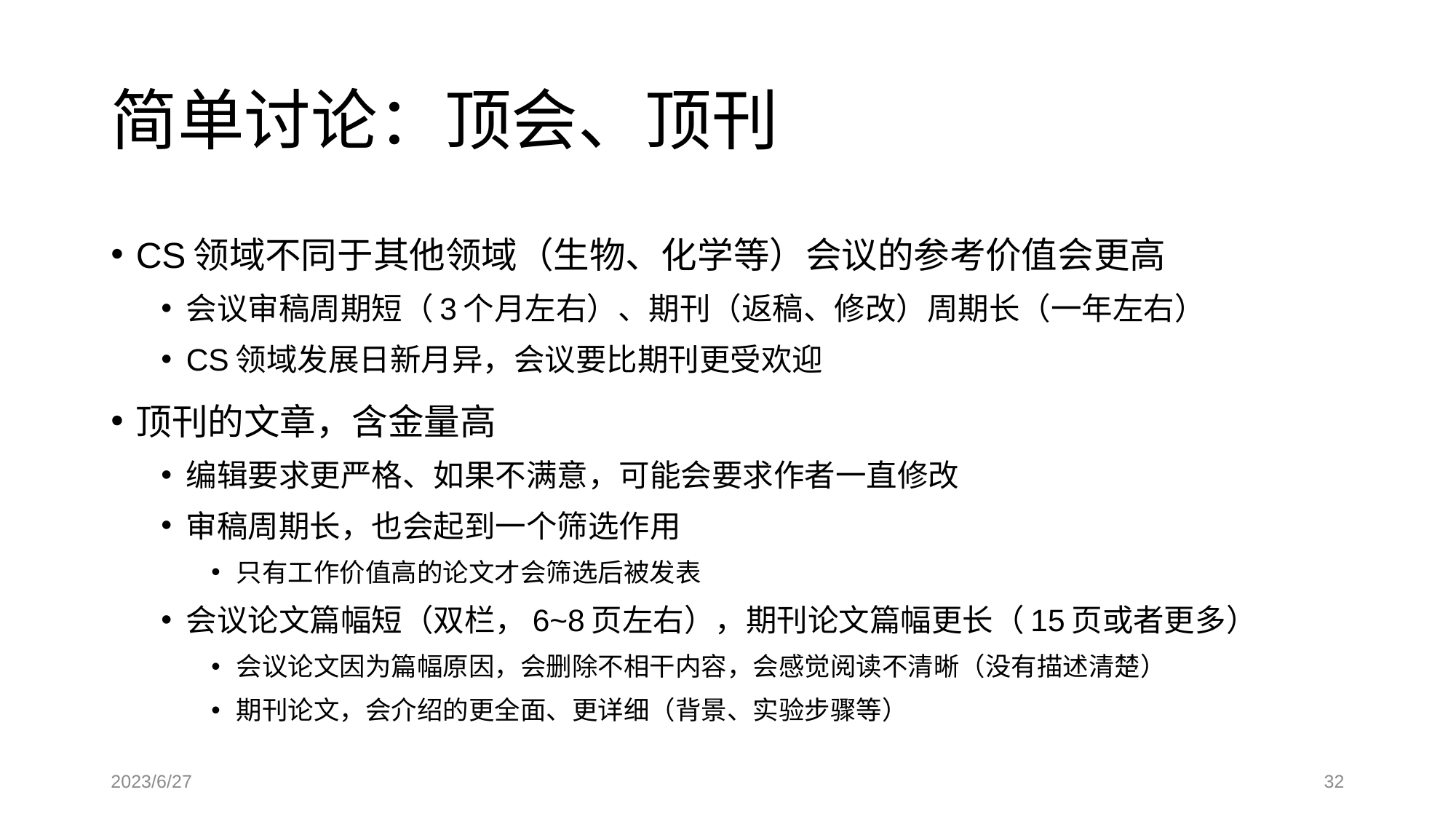

# 简单讨论：顶会、顶刊
CS领域不同于其他领域（生物、化学等）会议的参考价值会更高
会议审稿周期短（3个月左右）、期刊（返稿、修改）周期长（一年左右）
CS领域发展日新月异，会议要比期刊更受欢迎
顶刊的文章，含金量高
编辑要求更严格、如果不满意，可能会要求作者一直修改
审稿周期长，也会起到一个筛选作用
只有工作价值高的论文才会筛选后被发表
会议论文篇幅短（双栏，6~8页左右），期刊论文篇幅更长（15页或者更多）
会议论文因为篇幅原因，会删除不相干内容，会感觉阅读不清晰（没有描述清楚）
期刊论文，会介绍的更全面、更详细（背景、实验步骤等）
2023/6/27
32